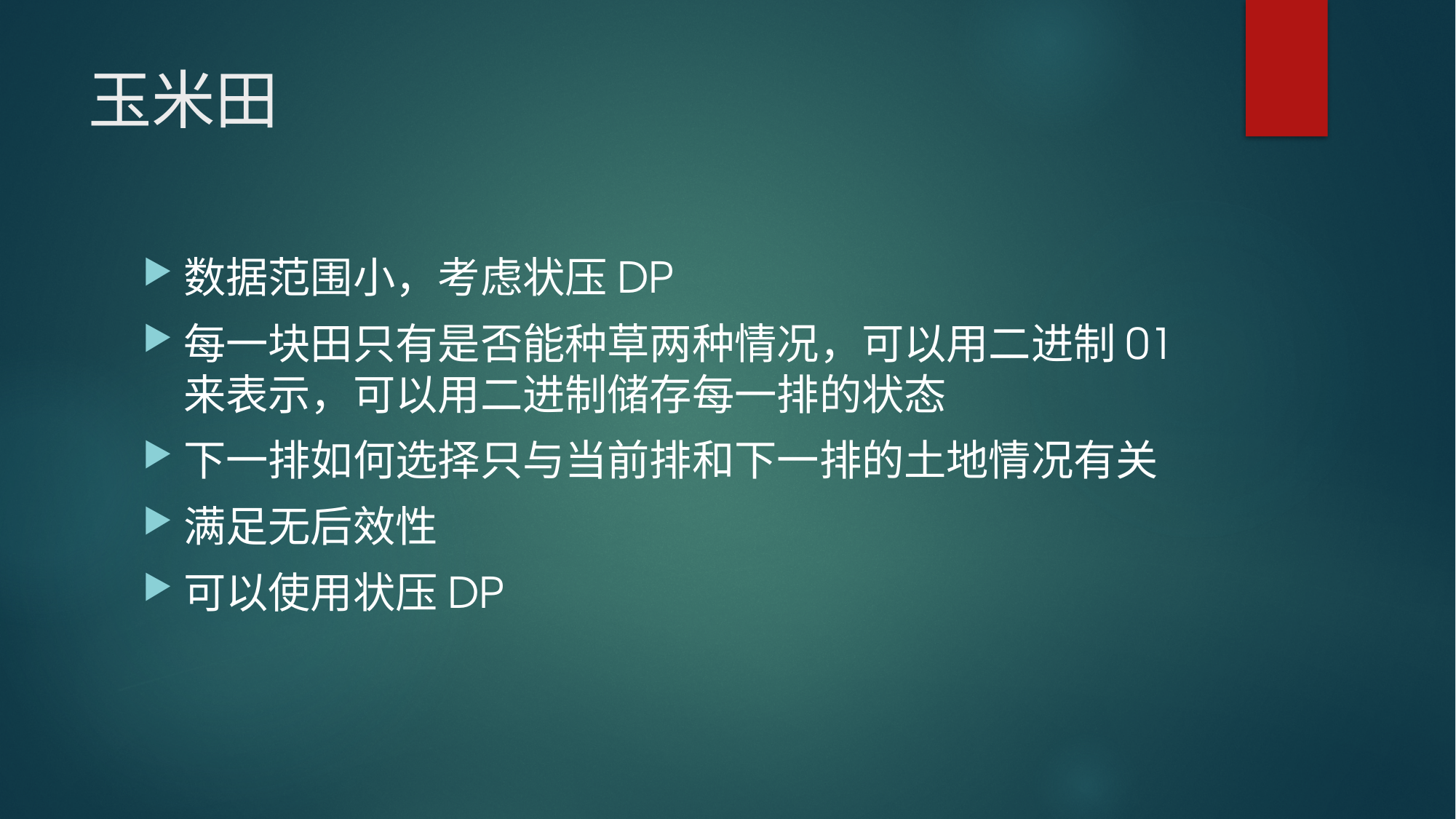

# 玉米田
数据范围小，考虑状压DP
每一块田只有是否能种草两种情况，可以用二进制01来表示，可以用二进制储存每一排的状态
下一排如何选择只与当前排和下一排的土地情况有关
满足无后效性
可以使用状压DP